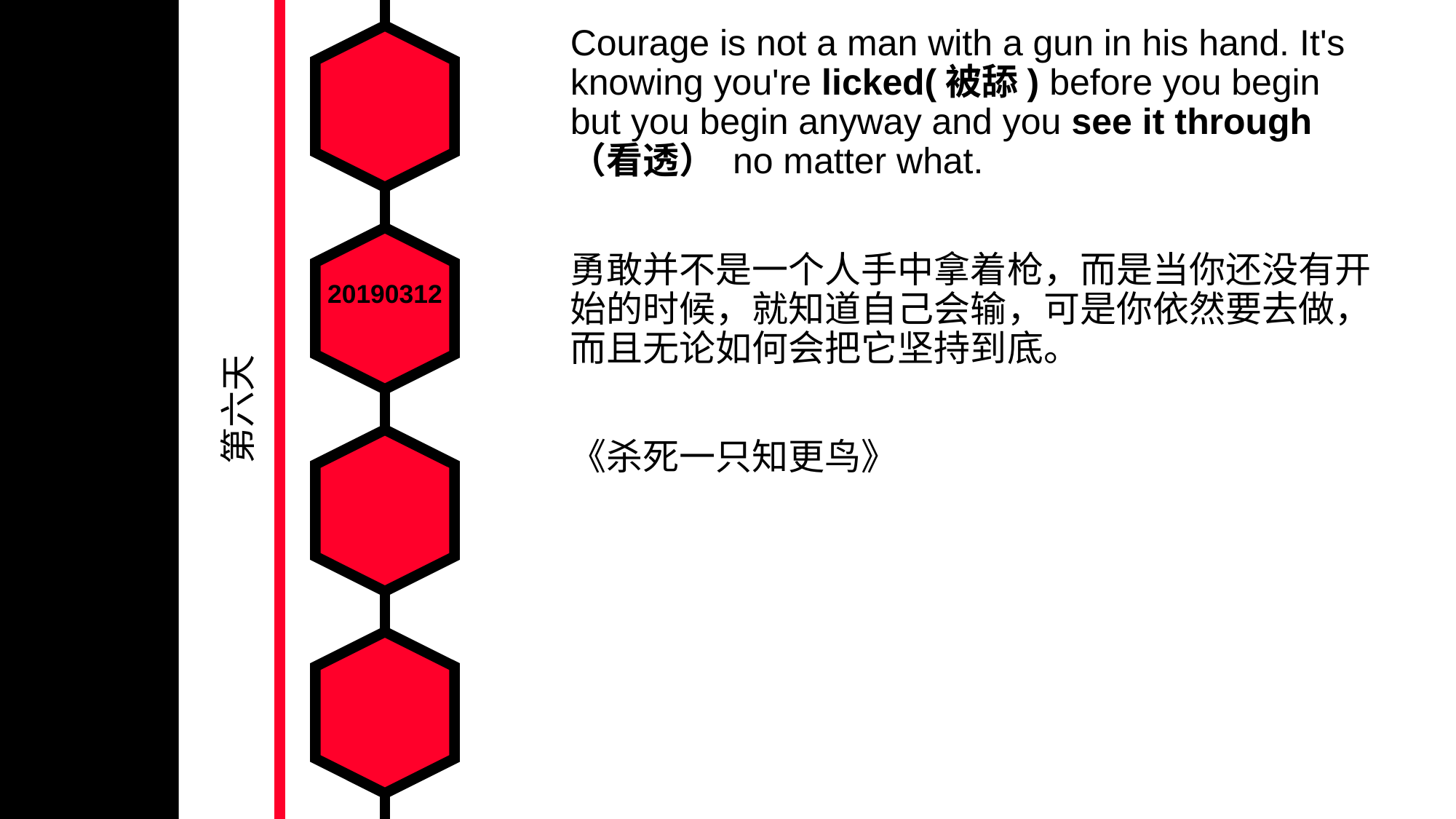

#
Courage is not a man with a gun in his hand. It's knowing you're licked(被舔) before you begin but you begin anyway and you see it through（看透） no matter what.

勇敢并不是一个人手中拿着枪，而是当你还没有开始的时候，就知道自己会输，可是你依然要去做，而且无论如何会把它坚持到底。

《杀死一只知更鸟》

20190312
第六天